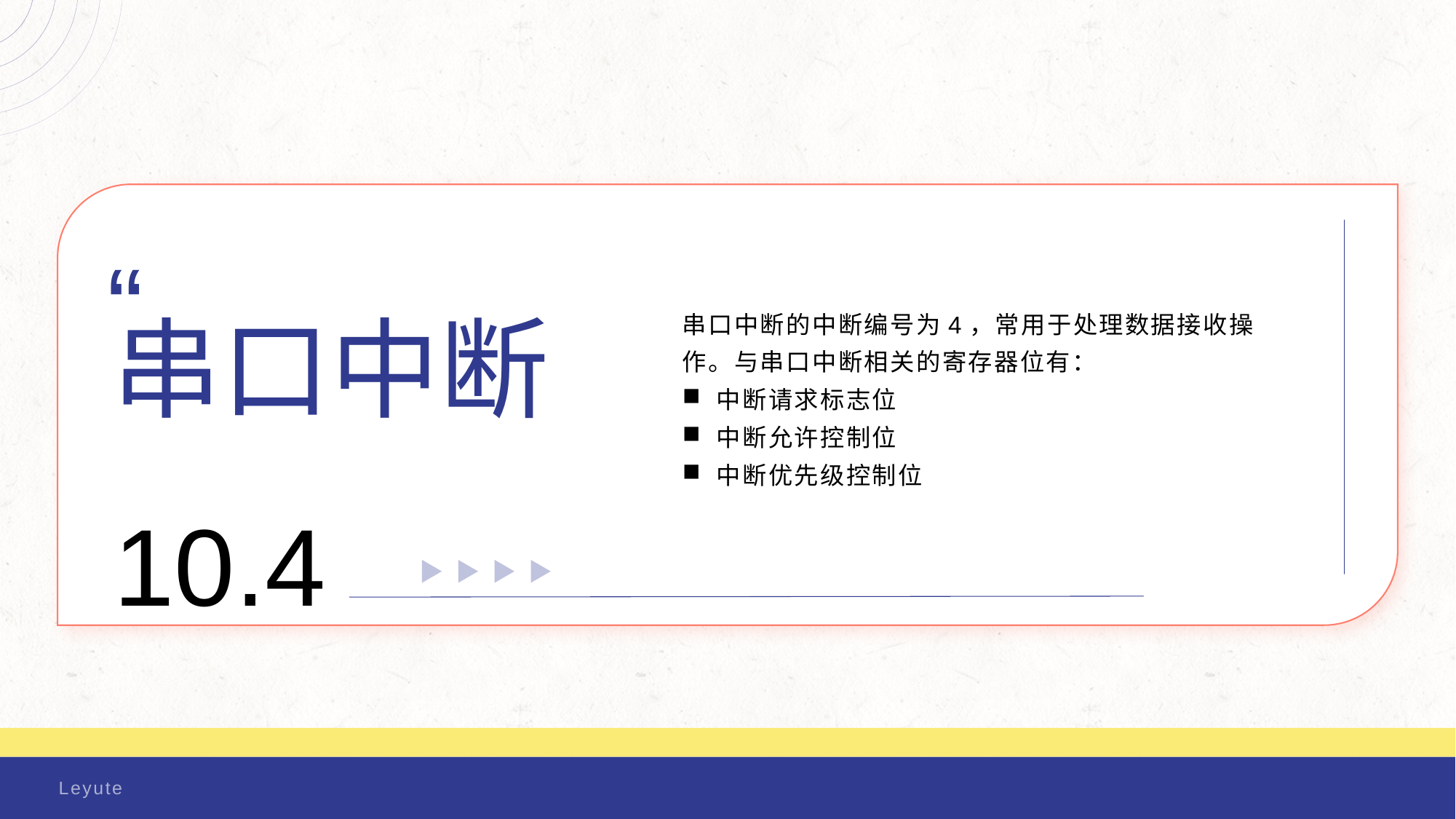

“
串口中断
10.4

串口中断的中断编号为4，常用于处理数据接收操作。与串口中断相关的寄存器位有：
中断请求标志位
中断允许控制位
中断优先级控制位